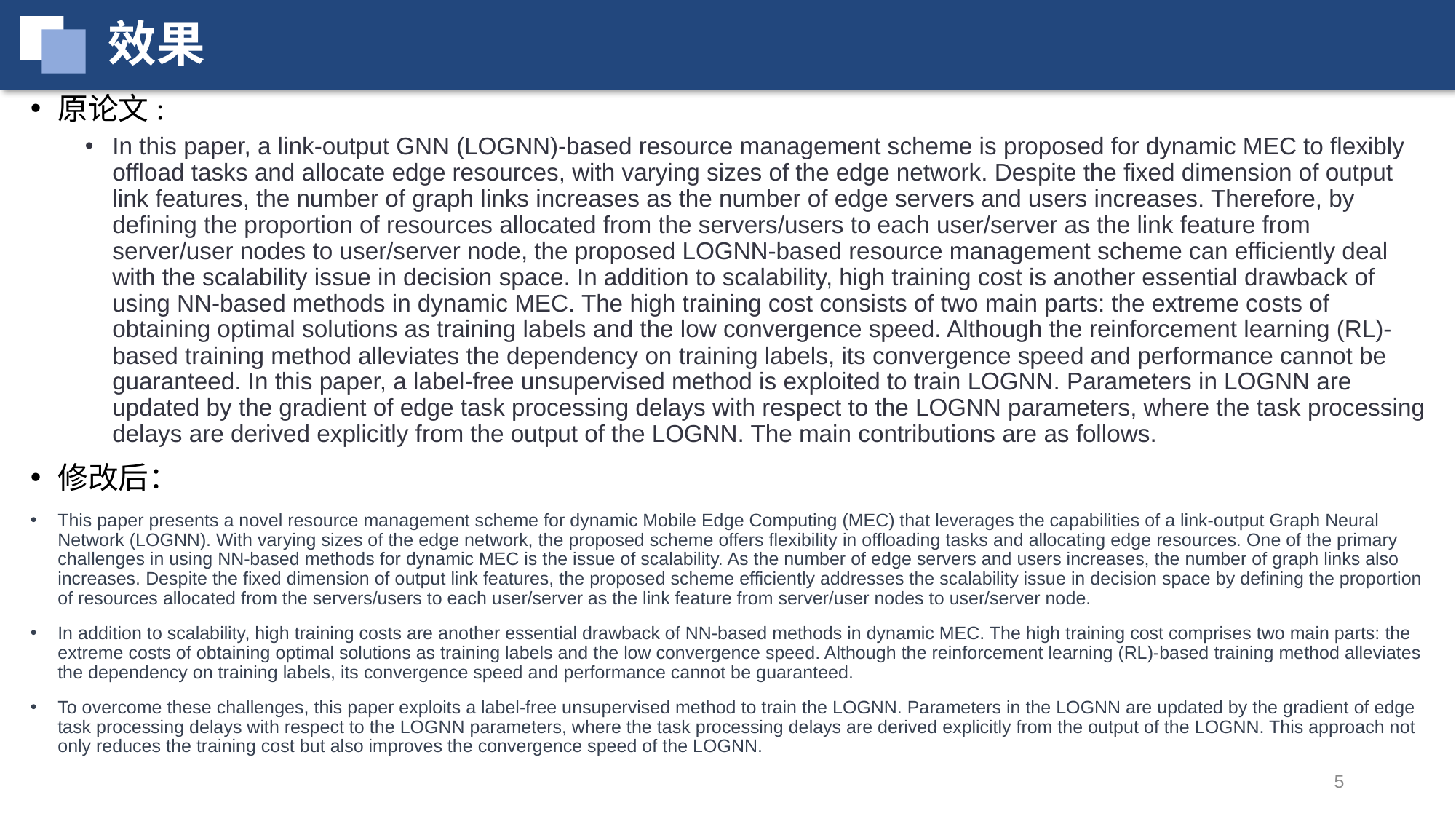

效果

原论文:
In this paper, a link-output GNN (LOGNN)-based resource management scheme is proposed for dynamic MEC to flexibly offload tasks and allocate edge resources, with varying sizes of the edge network. Despite the fixed dimension of output link features, the number of graph links increases as the number of edge servers and users increases. Therefore, by defining the proportion of resources allocated from the servers/users to each user/server as the link feature from server/user nodes to user/server node, the proposed LOGNN-based resource management scheme can efficiently deal with the scalability issue in decision space. In addition to scalability, high training cost is another essential drawback of using NN-based methods in dynamic MEC. The high training cost consists of two main parts: the extreme costs of obtaining optimal solutions as training labels and the low convergence speed. Although the reinforcement learning (RL)-based training method alleviates the dependency on training labels, its convergence speed and performance cannot be guaranteed. In this paper, a label-free unsupervised method is exploited to train LOGNN. Parameters in LOGNN are updated by the gradient of edge task processing delays with respect to the LOGNN parameters, where the task processing delays are derived explicitly from the output of the LOGNN. The main contributions are as follows.
修改后：
This paper presents a novel resource management scheme for dynamic Mobile Edge Computing (MEC) that leverages the capabilities of a link-output Graph Neural Network (LOGNN). With varying sizes of the edge network, the proposed scheme offers flexibility in offloading tasks and allocating edge resources. One of the primary challenges in using NN-based methods for dynamic MEC is the issue of scalability. As the number of edge servers and users increases, the number of graph links also increases. Despite the fixed dimension of output link features, the proposed scheme efficiently addresses the scalability issue in decision space by defining the proportion of resources allocated from the servers/users to each user/server as the link feature from server/user nodes to user/server node.
In addition to scalability, high training costs are another essential drawback of NN-based methods in dynamic MEC. The high training cost comprises two main parts: the extreme costs of obtaining optimal solutions as training labels and the low convergence speed. Although the reinforcement learning (RL)-based training method alleviates the dependency on training labels, its convergence speed and performance cannot be guaranteed.
To overcome these challenges, this paper exploits a label-free unsupervised method to train the LOGNN. Parameters in the LOGNN are updated by the gradient of edge task processing delays with respect to the LOGNN parameters, where the task processing delays are derived explicitly from the output of the LOGNN. This approach not only reduces the training cost but also improves the convergence speed of the LOGNN.
5